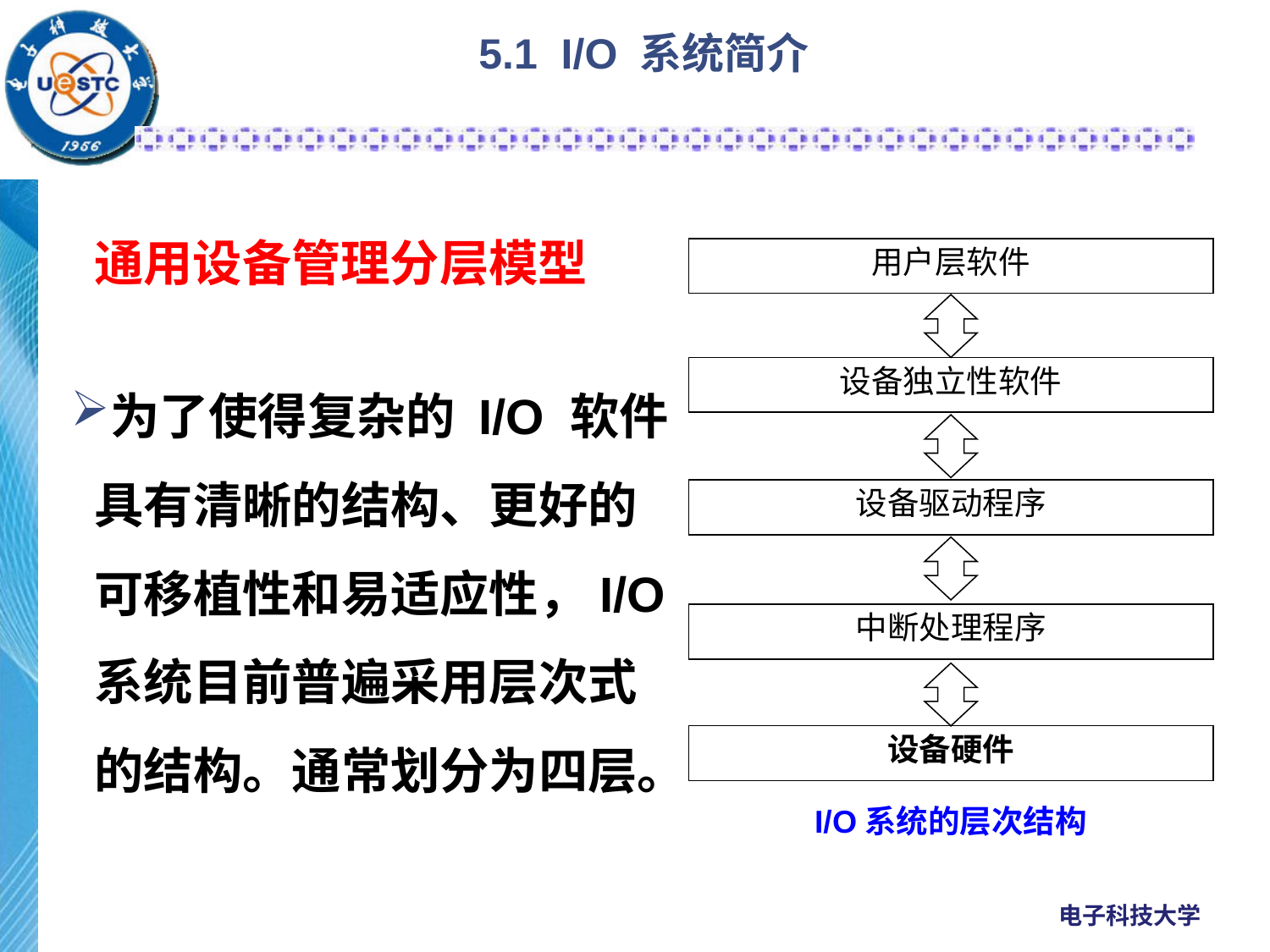

# 5.1  I/O 系统简介
通用设备管理分层模型
用户层软件

设备独立性软件

设备驱动程序

中断处理程序

设备硬件
为了使得复杂的 I/O 软件具有清晰的结构、更好的可移植性和易适应性，I/O系统目前普遍采用层次式的结构。通常划分为四层。

I/O系统的层次结构